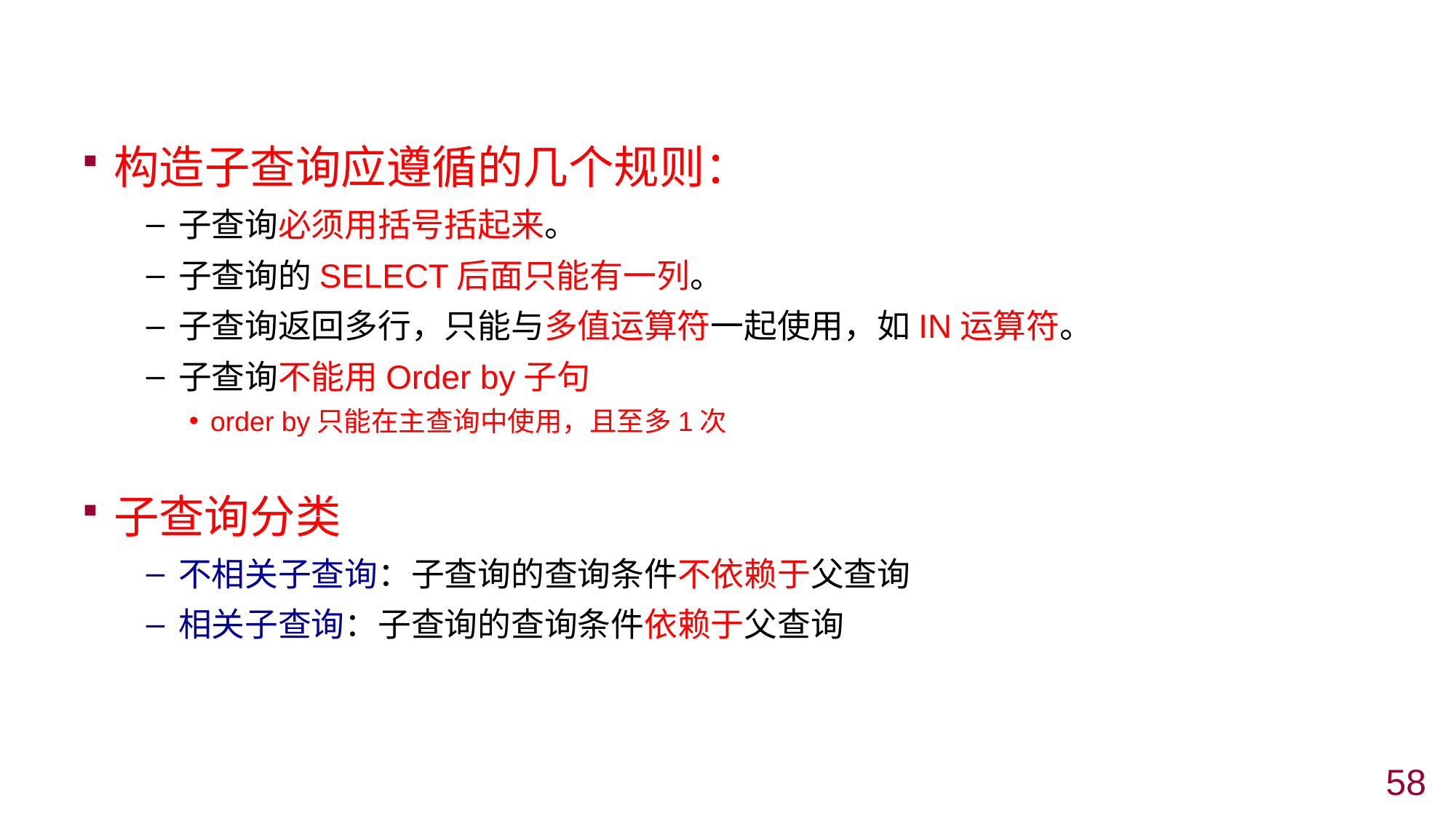

#
构造子查询应遵循的几个规则：
子查询必须用括号括起来。
子查询的SELECT后面只能有一列。
子查询返回多行，只能与多值运算符一起使用，如IN运算符。
子查询不能用Order by子句
order by只能在主查询中使用，且至多1次

子查询分类
不相关子查询：子查询的查询条件不依赖于父查询
相关子查询：子查询的查询条件依赖于父查询
58